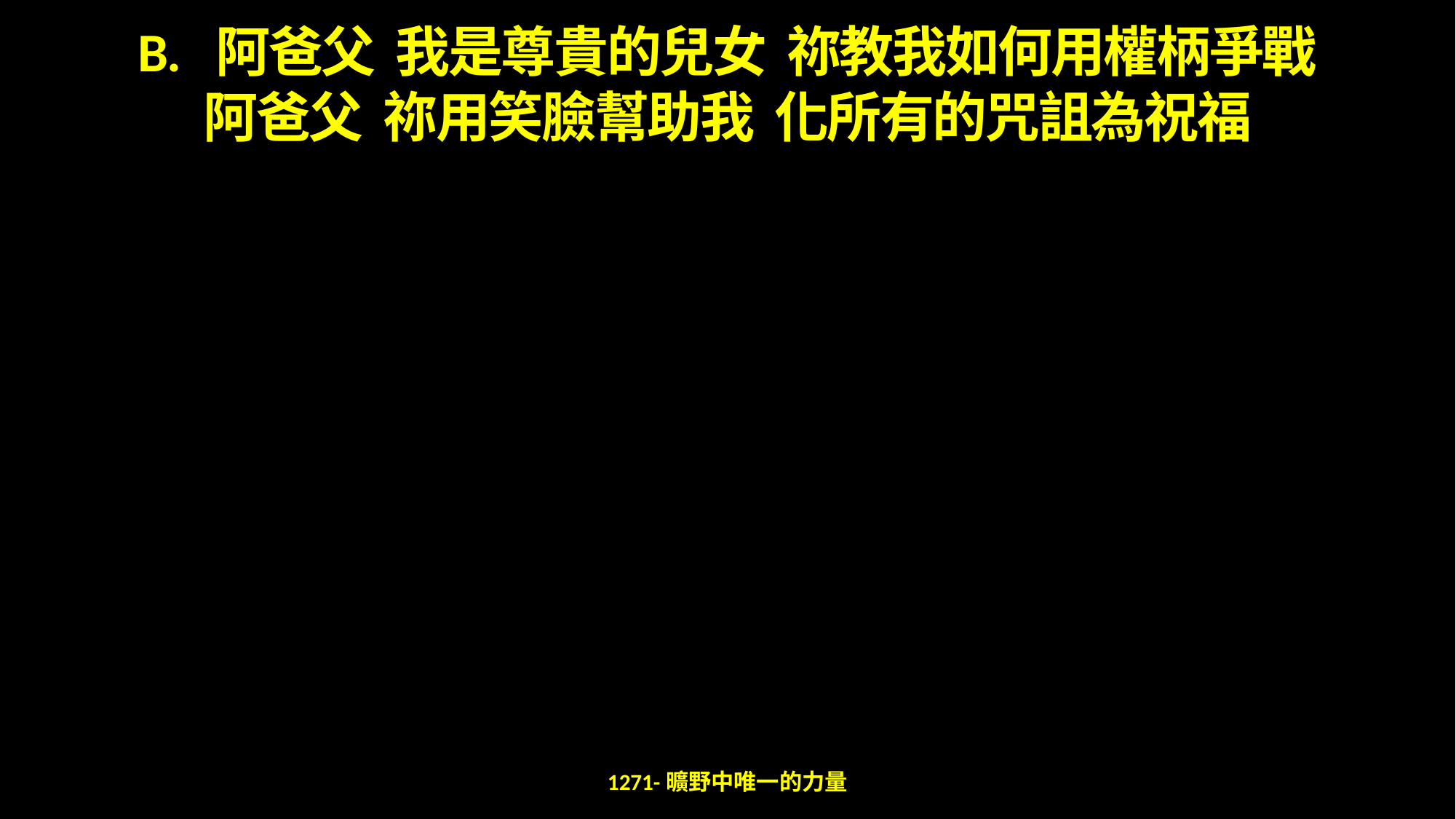

B.  阿爸父  我是尊貴的兒女  祢教我如何用權柄爭戰
阿爸父  祢用笑臉幫助我  化所有的咒詛為祝福
1271-曠野中唯一的力量